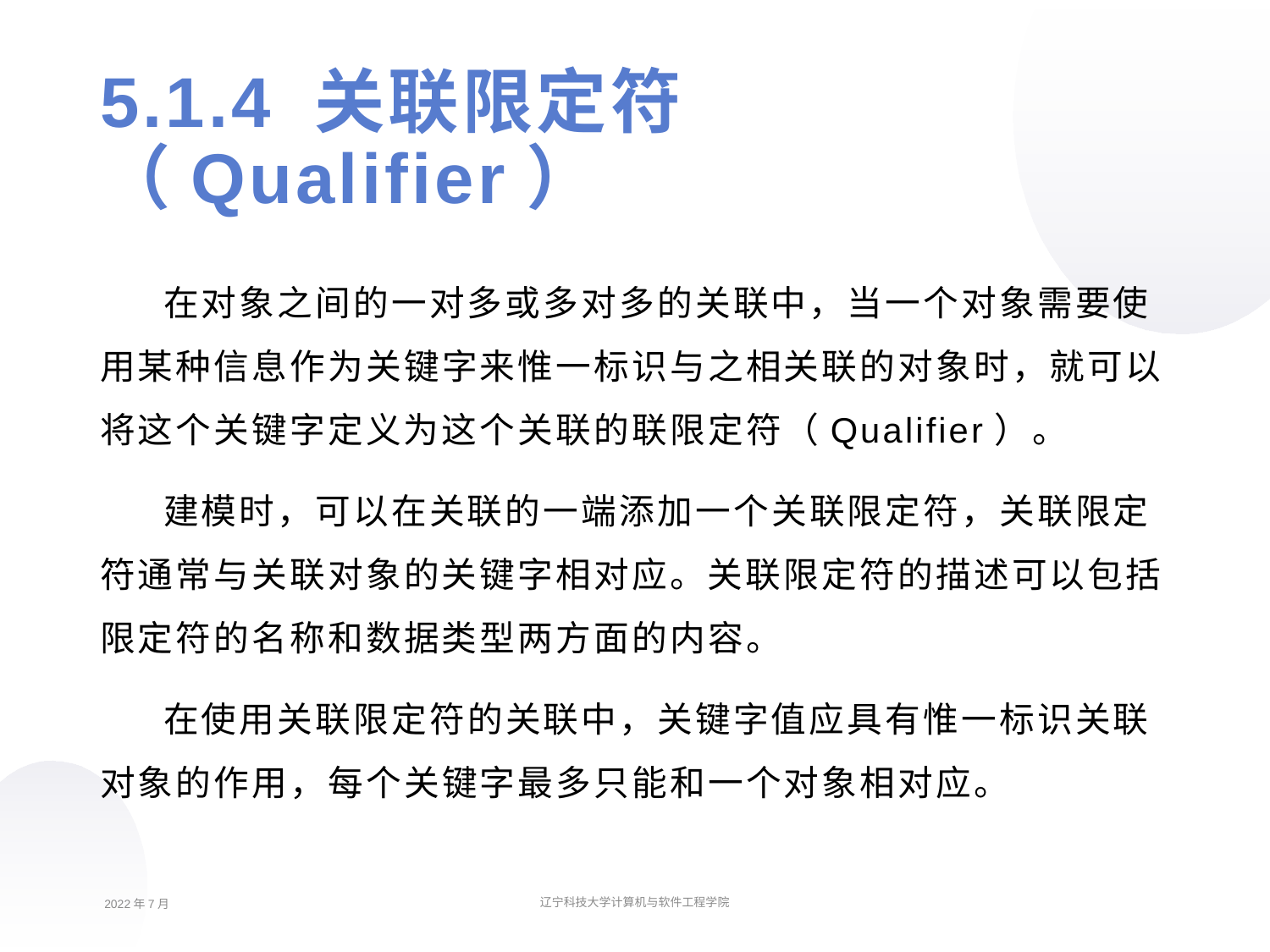

5.1.4 关联限定符（Qualifier）
在对象之间的一对多或多对多的关联中，当一个对象需要使用某种信息作为关键字来惟一标识与之相关联的对象时，就可以将这个关键字定义为这个关联的联限定符（Qualifier）。
建模时，可以在关联的一端添加一个关联限定符，关联限定符通常与关联对象的关键字相对应。关联限定符的描述可以包括限定符的名称和数据类型两方面的内容。
在使用关联限定符的关联中，关键字值应具有惟一标识关联对象的作用，每个关键字最多只能和一个对象相对应。

2022年7月
辽宁科技大学计算机与软件工程学院
37